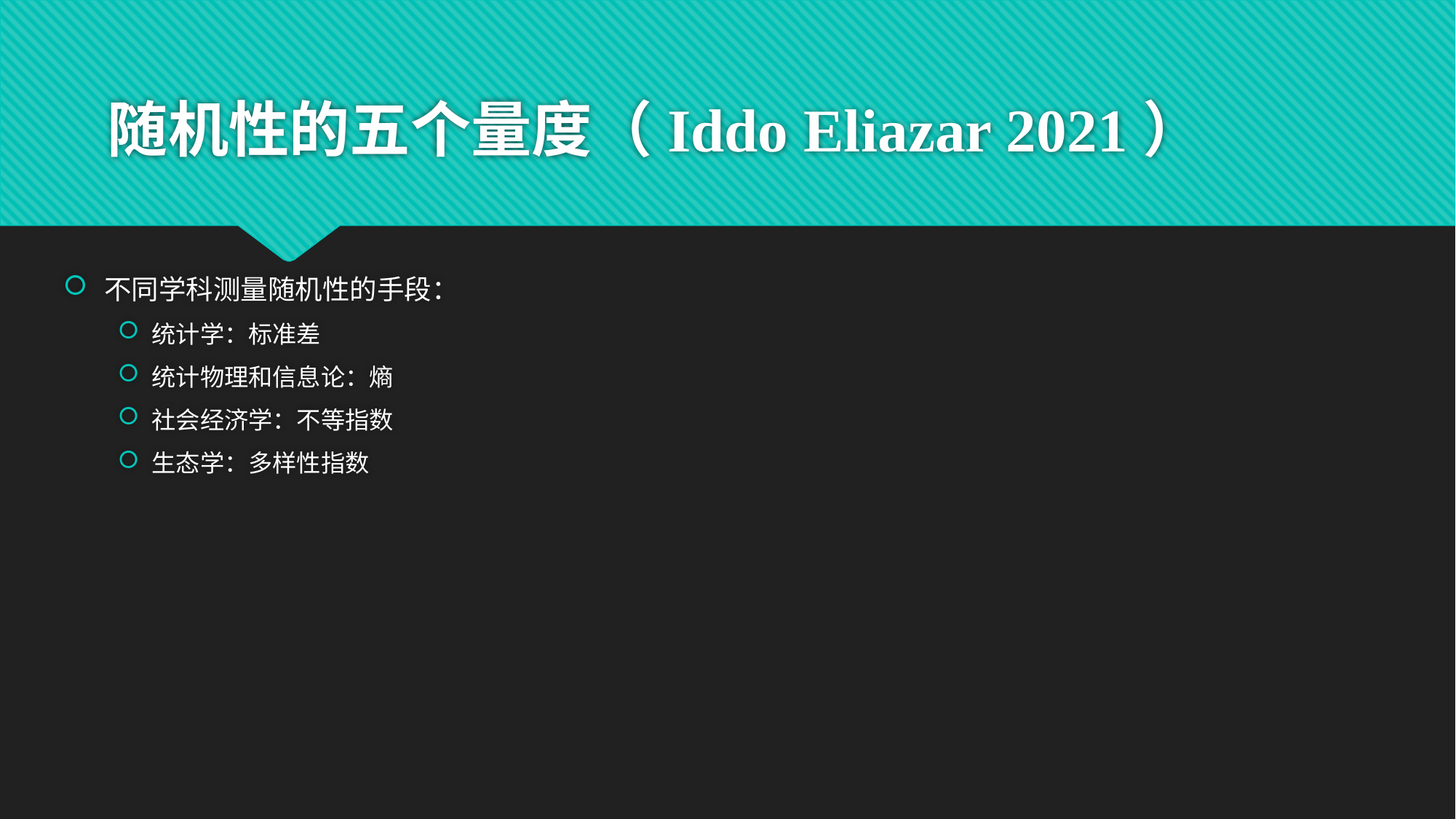

# 随机性的五个量度（Iddo Eliazar 2021）
不同学科测量随机性的手段：
统计学：标准差
统计物理和信息论：熵
社会经济学：不等指数
生态学：多样性指数